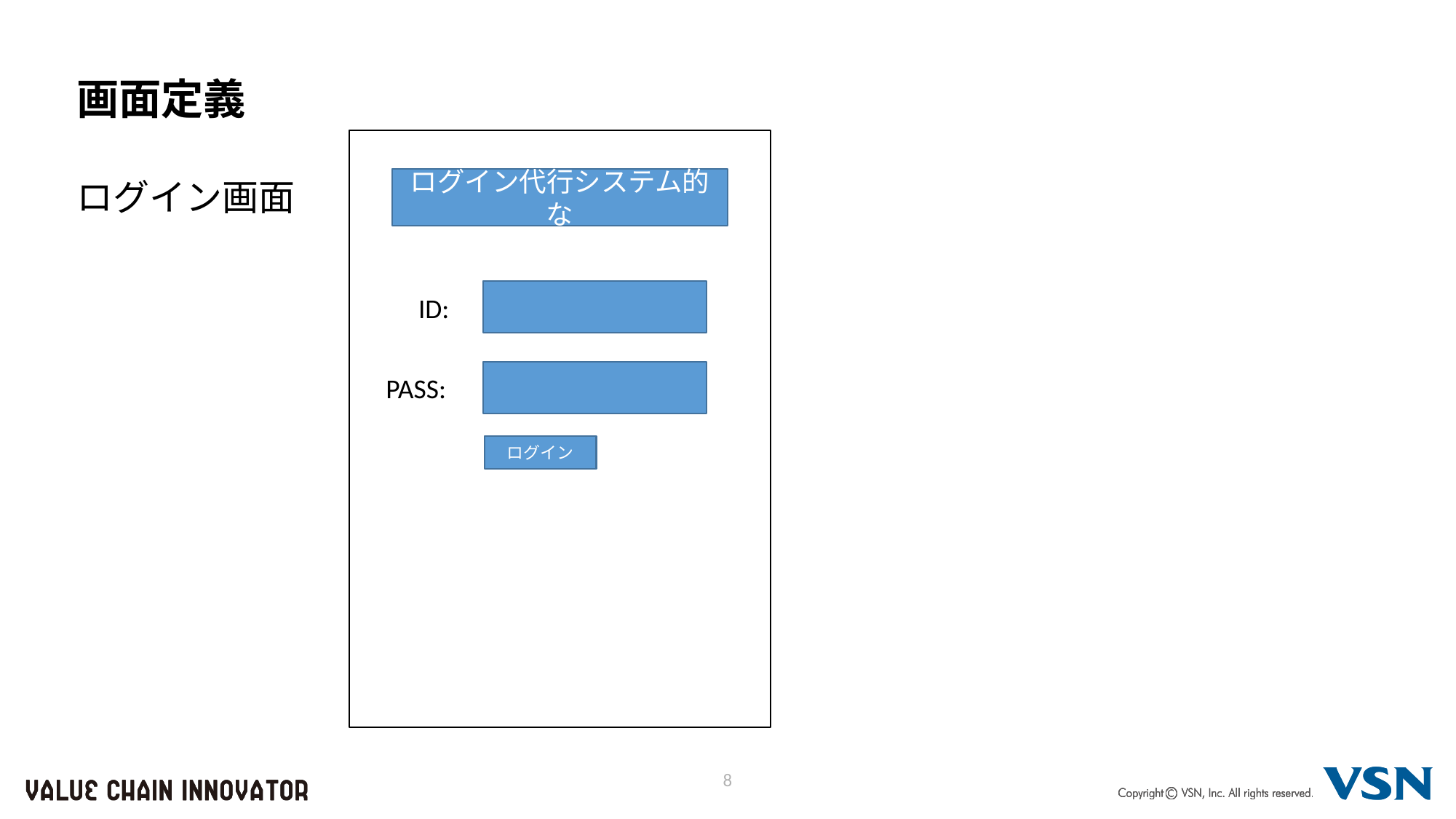

# 画面定義

ログイン画面
ログイン代行システム的な

ID:

PASS:
ログイン
8